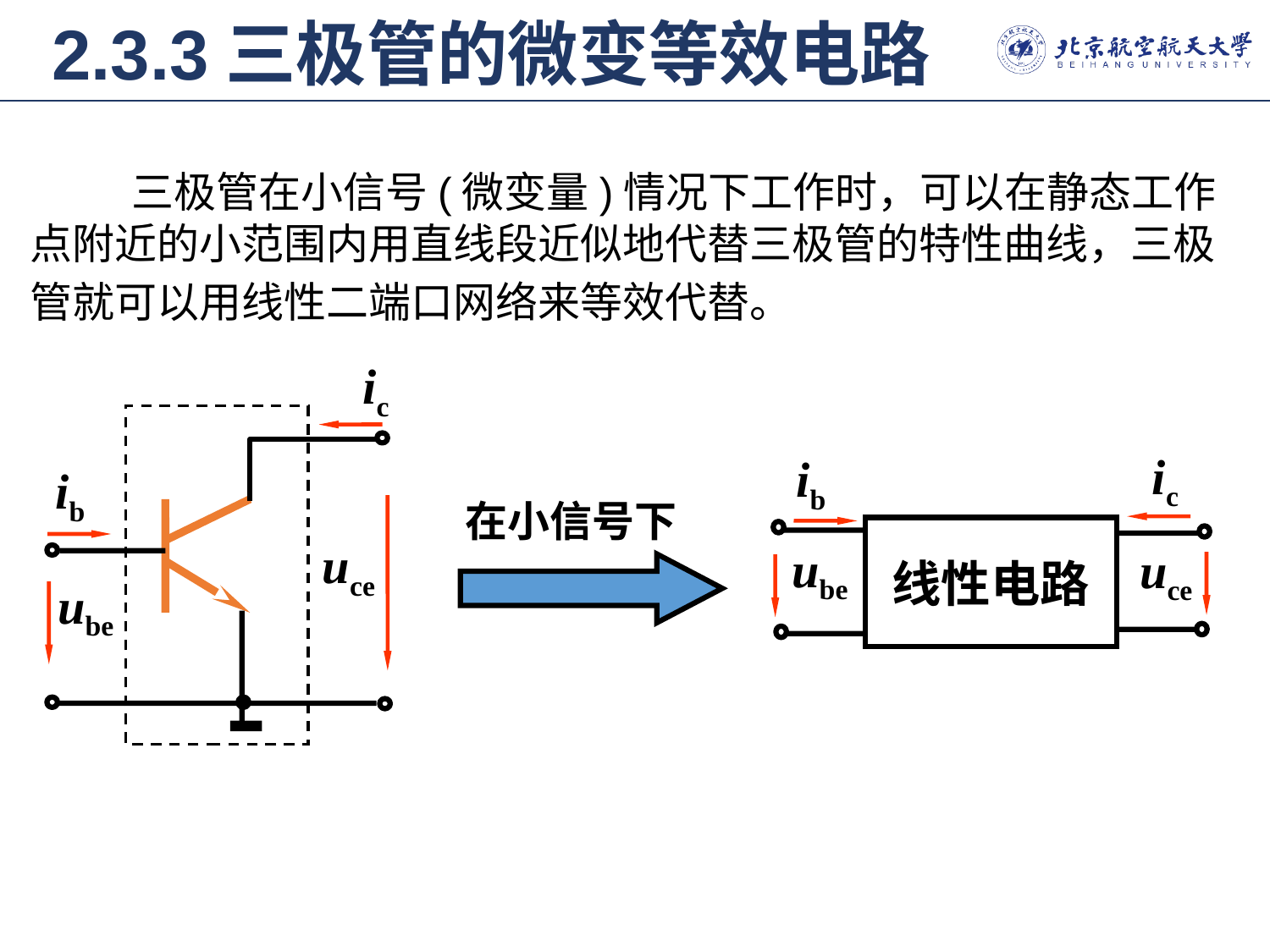

2.3.3三极管的微变等效电路
        三极管在小信号(微变量)情况下工作时，可以在静态工作点附近的小范围内用直线段近似地代替三极管的特性曲线，三极管就可以用线性二端口网络来等效代替。
ic

ic
ib

线性电路

ube
uce

ib
在小信号下

uce

ube

3